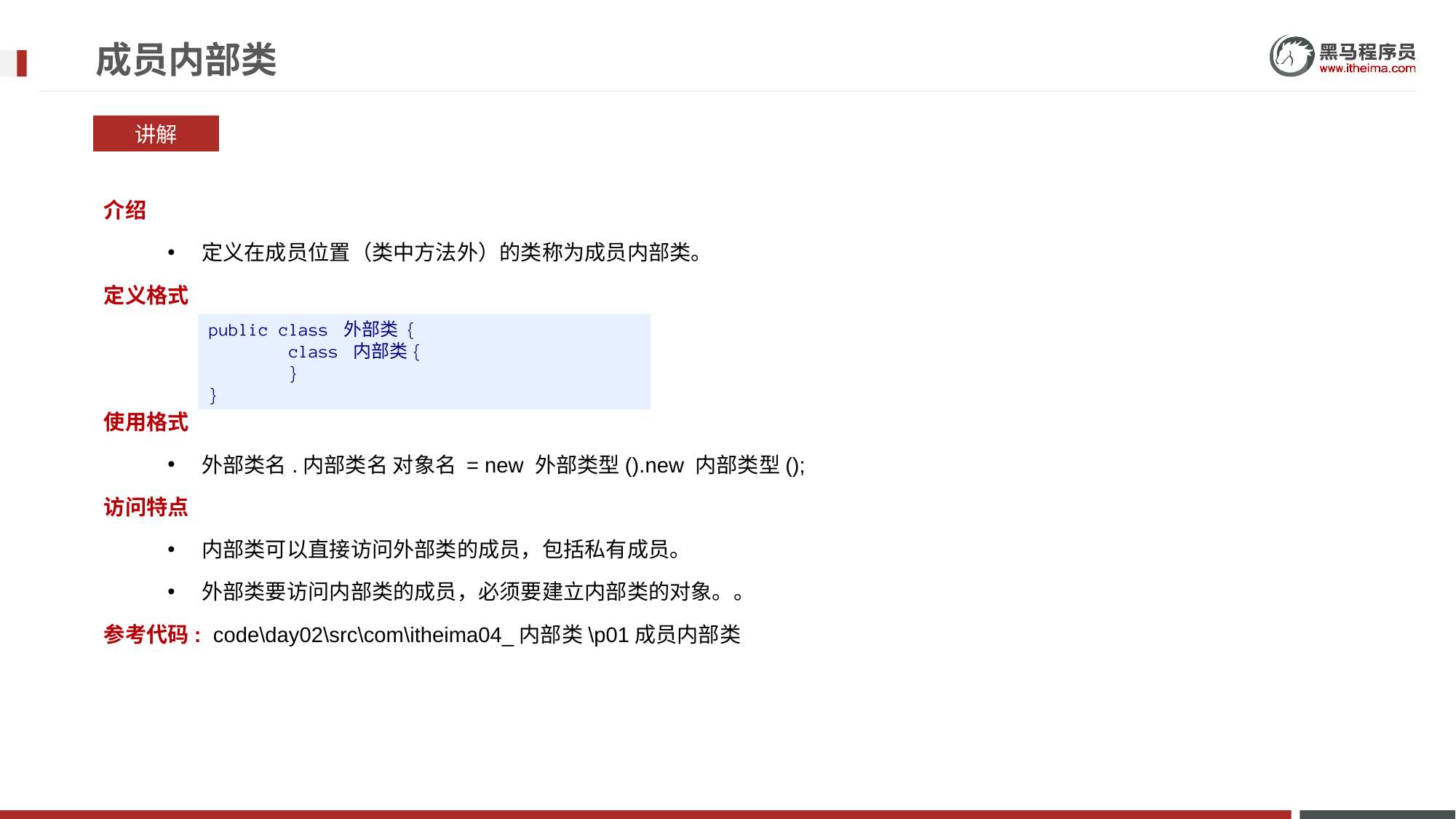

# 成员内部类
讲解
介绍
定义在成员位置（类中方法外）的类称为成员内部类。
定义格式

使用格式
外部类名.内部类名 对象名 = new 外部类型().new 内部类型();
访问特点
内部类可以直接访问外部类的成员，包括私有成员。
外部类要访问内部类的成员，必须要建立内部类的对象。。
参考代码:	code\day02\src\com\itheima04_内部类\p01成员内部类

public class 外部类 {
        class 内部类{
        }
}